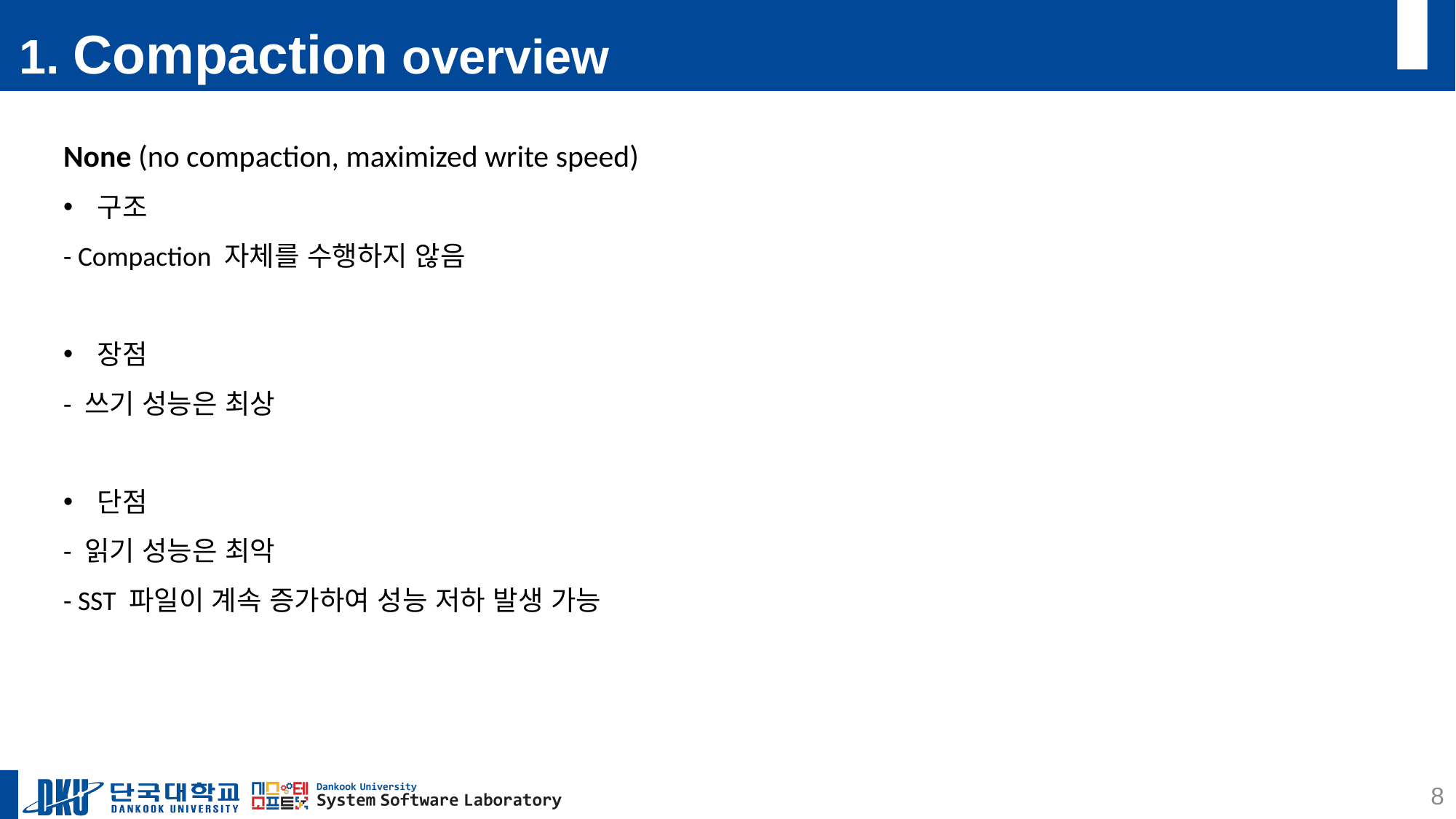

# 1. Compaction overview
None (no compaction, maximized write speed)
구조
- Compaction 자체를 수행하지 않음

장점
- 쓰기 성능은 최상

단점
- 읽기 성능은 최악
- SST 파일이 계속 증가하여 성능 저하 발생 가능

8